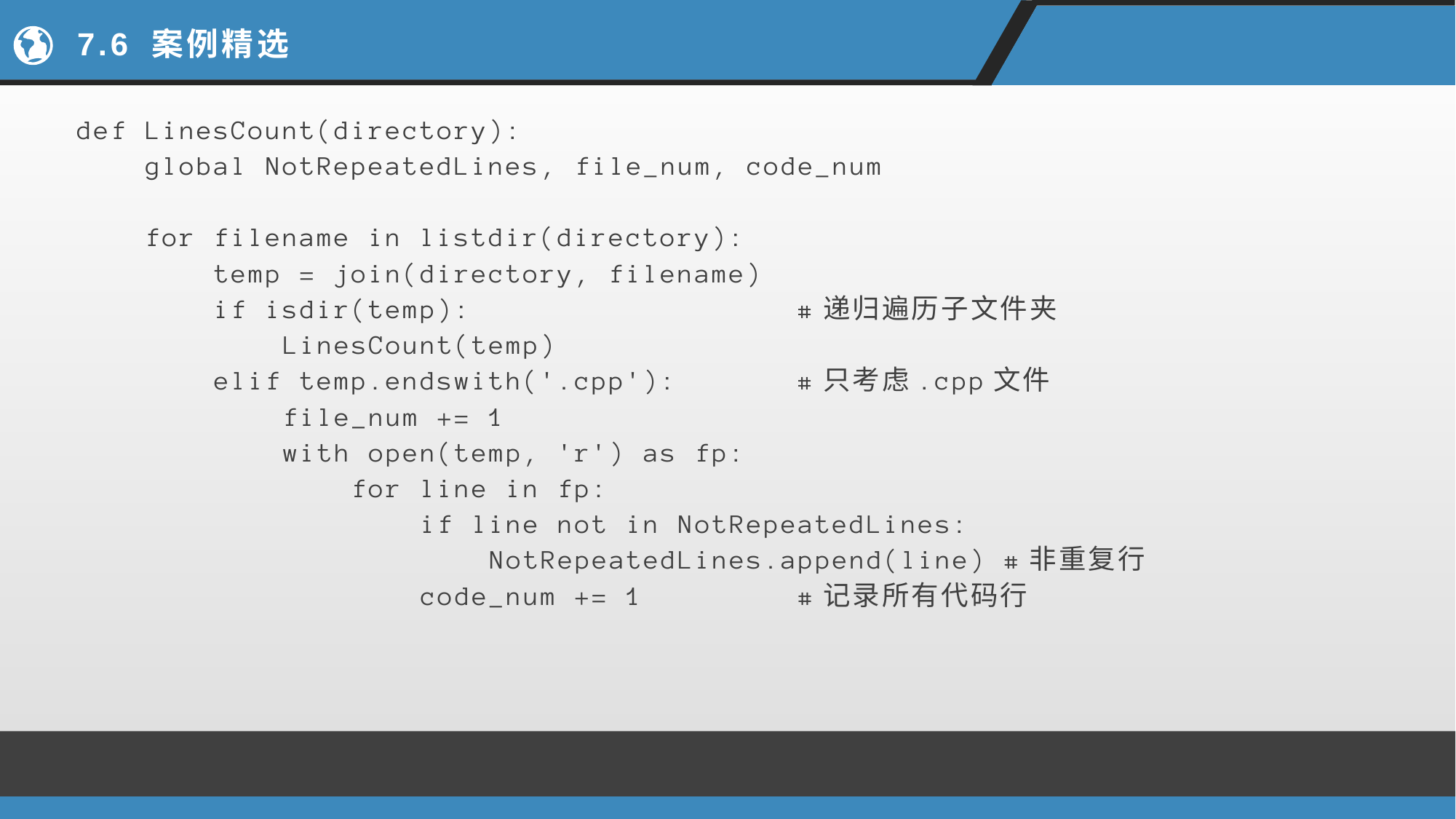

# 7.6 案例精选

def LinesCount(directory):
    global NotRepeatedLines, file_num, code_num

    for filename in listdir(directory):
        temp = join(directory, filename)
        if isdir(temp):                   #递归遍历子文件夹
            LinesCount(temp)
        elif temp.endswith('.cpp'):       #只考虑.cpp文件
            file_num += 1
            with open(temp, 'r') as fp:
                for line in fp:
                    if line not in NotRepeatedLines:
                        NotRepeatedLines.append(line) #非重复行
                    code_num += 1         #记录所有代码行